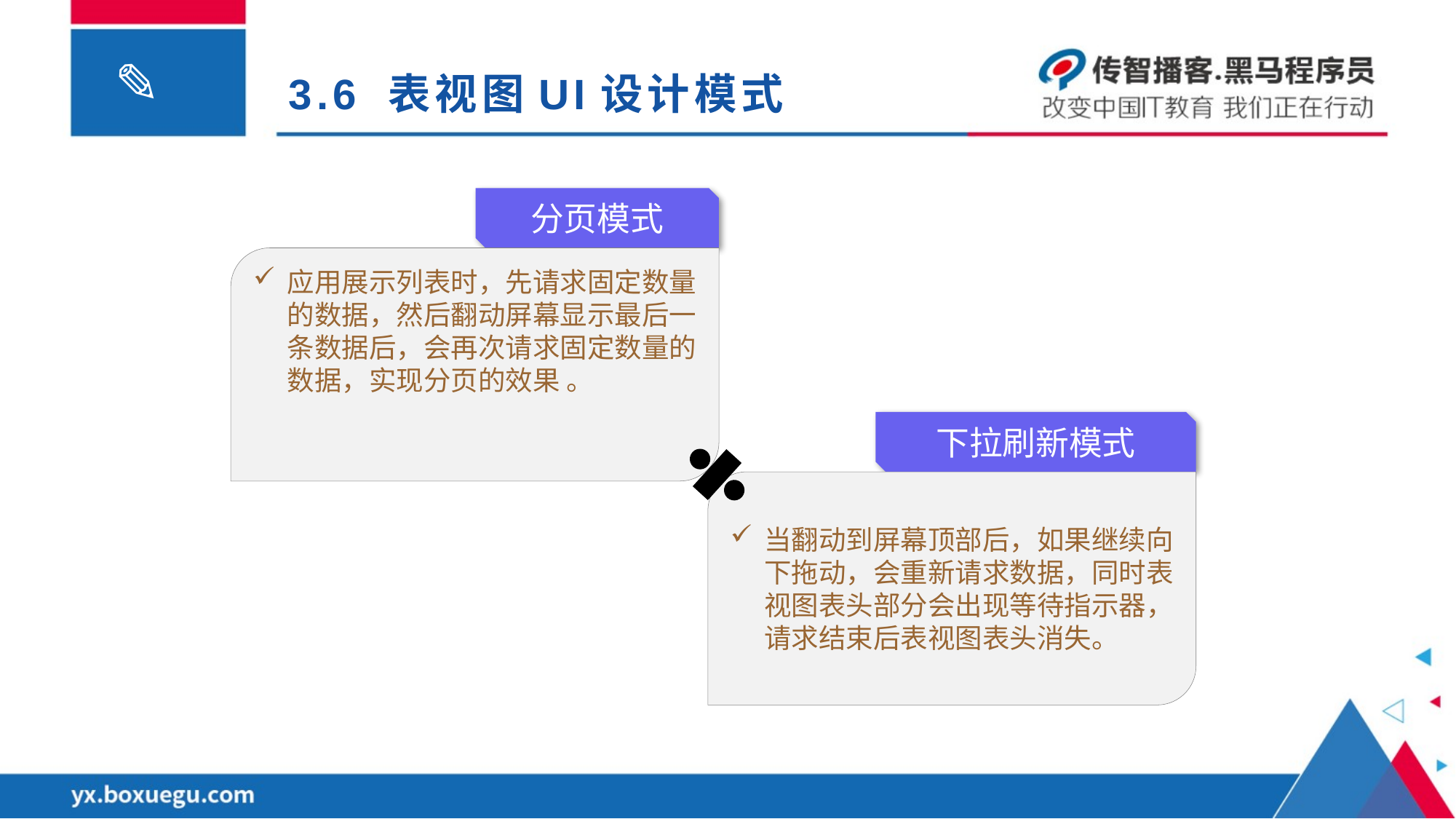

3.6 表视图UI设计模式
分页模式
应用展示列表时，先请求固定数量的数据，然后翻动屏幕显示最后一条数据后，会再次请求固定数量的数据，实现分页的效果 。

下拉刷新模式

当翻动到屏幕顶部后，如果继续向下拖动，会重新请求数据，同时表视图表头部分会出现等待指示器，请求结束后表视图表头消失。